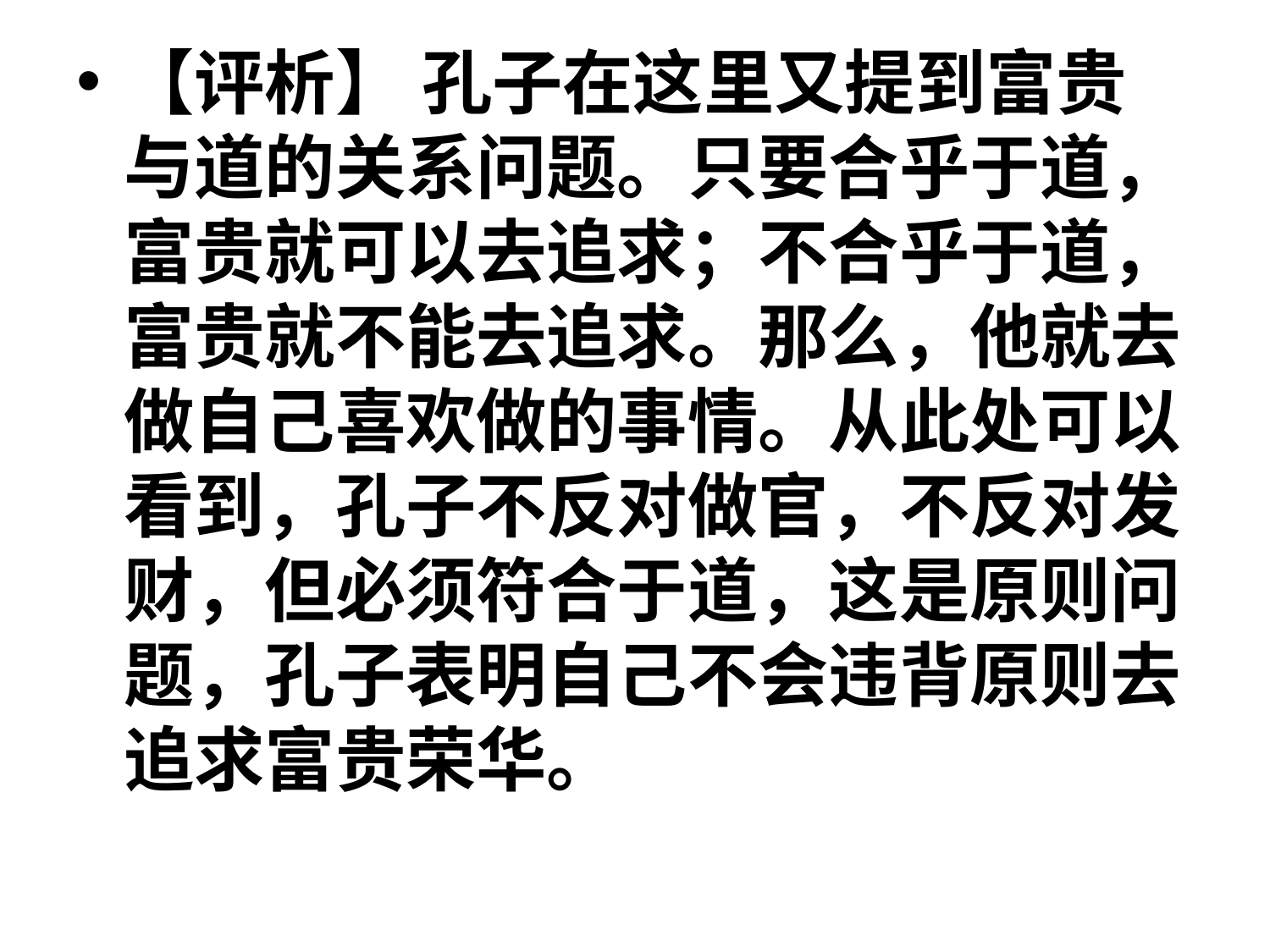

# 【评析】 孔子在这里又提到富贵与道的关系问题。只要合乎于道，富贵就可以去追求；不合乎于道，富贵就不能去追求。那么，他就去做自己喜欢做的事情。从此处可以看到，孔子不反对做官，不反对发财，但必须符合于道，这是原则问题，孔子表明自己不会违背原则去追求富贵荣华。